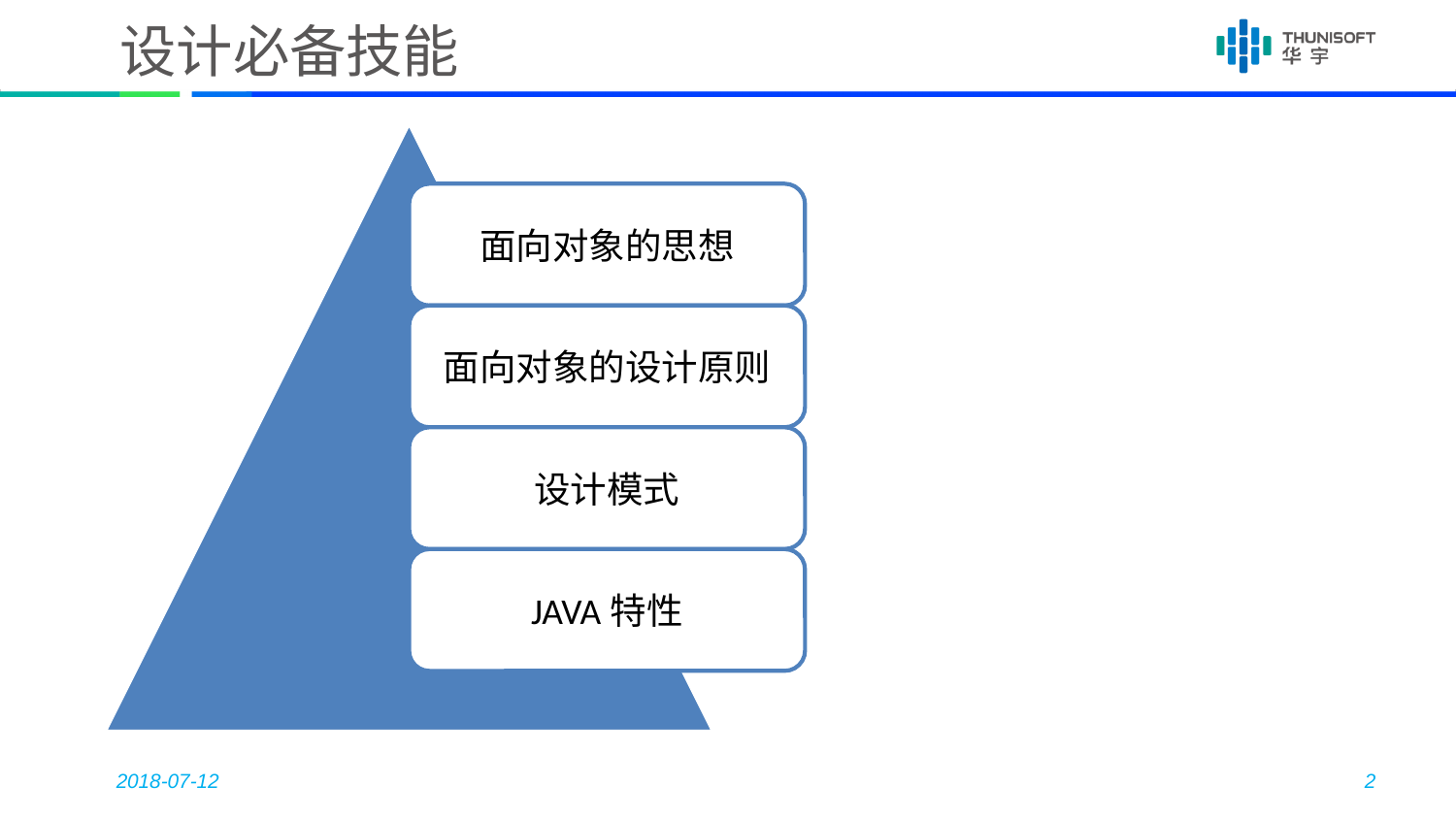

# 设计必备技能
面向对象的思想
面向对象的设计原则
设计模式
JAVA特性
2018-07-12
2